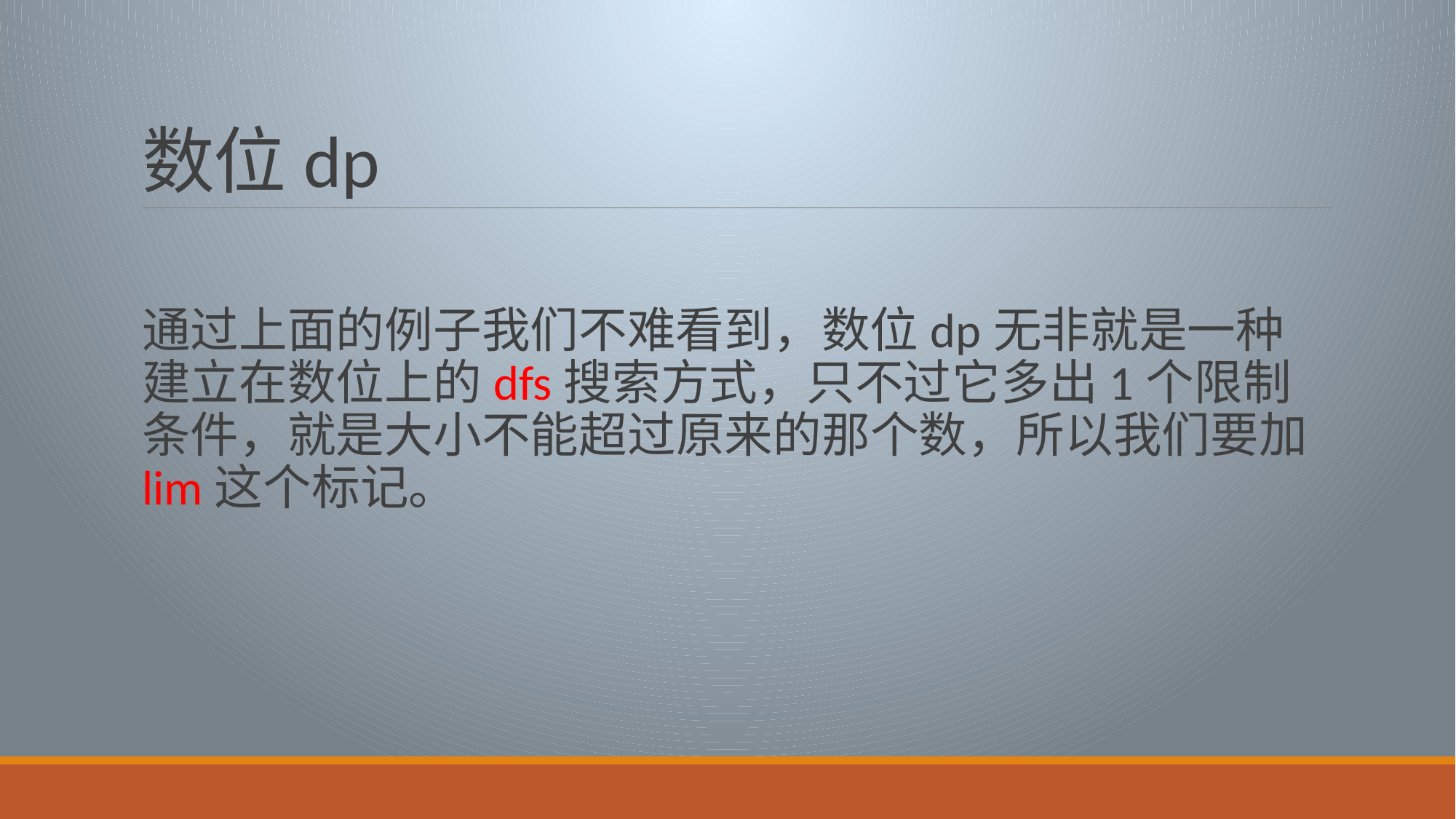

# 数位dp

通过上面的例子我们不难看到，数位dp无非就是一种建立在数位上的dfs搜索方式，只不过它多出1个限制条件，就是大小不能超过原来的那个数，所以我们要加lim这个标记。